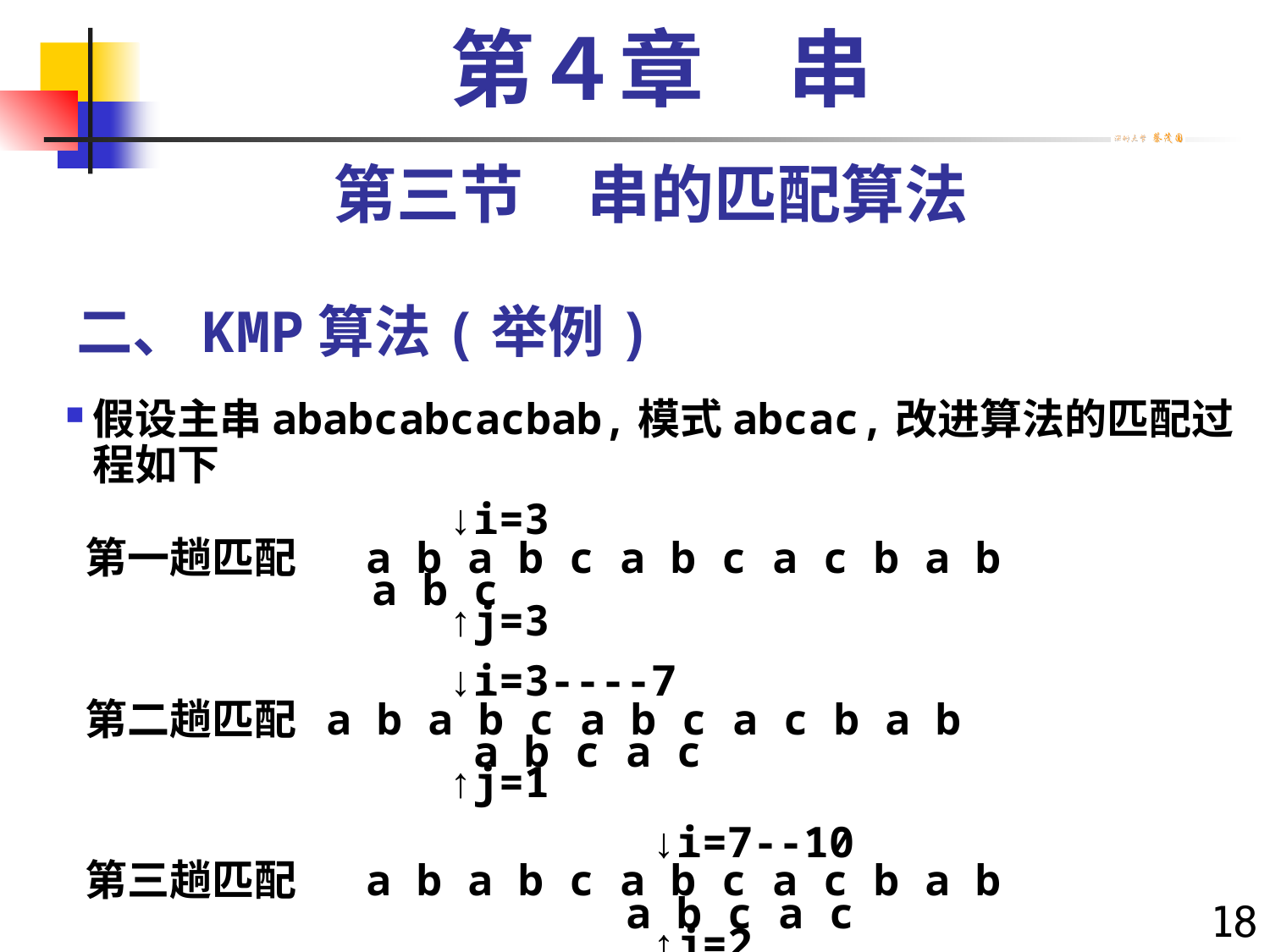

第４章　串
第三节　串的匹配算法
# 二、KMP算法(举例)
假设主串ababcabcacbab,模式abcac,改进算法的匹配过程如下
 			    ↓i=3
 第一趟匹配	 a b a b c a b c a c b a b
			 a b c
			    ↑j=3
			    ↓i=3----7
 第二趟匹配  a b a b c a b c a c b a b
			     a b c a c
			    ↑j=1
			            ↓i=7--10
 第三趟匹配	 a b a b c a b c a c b a b
			           a b c a c
			            ↑j=2
18